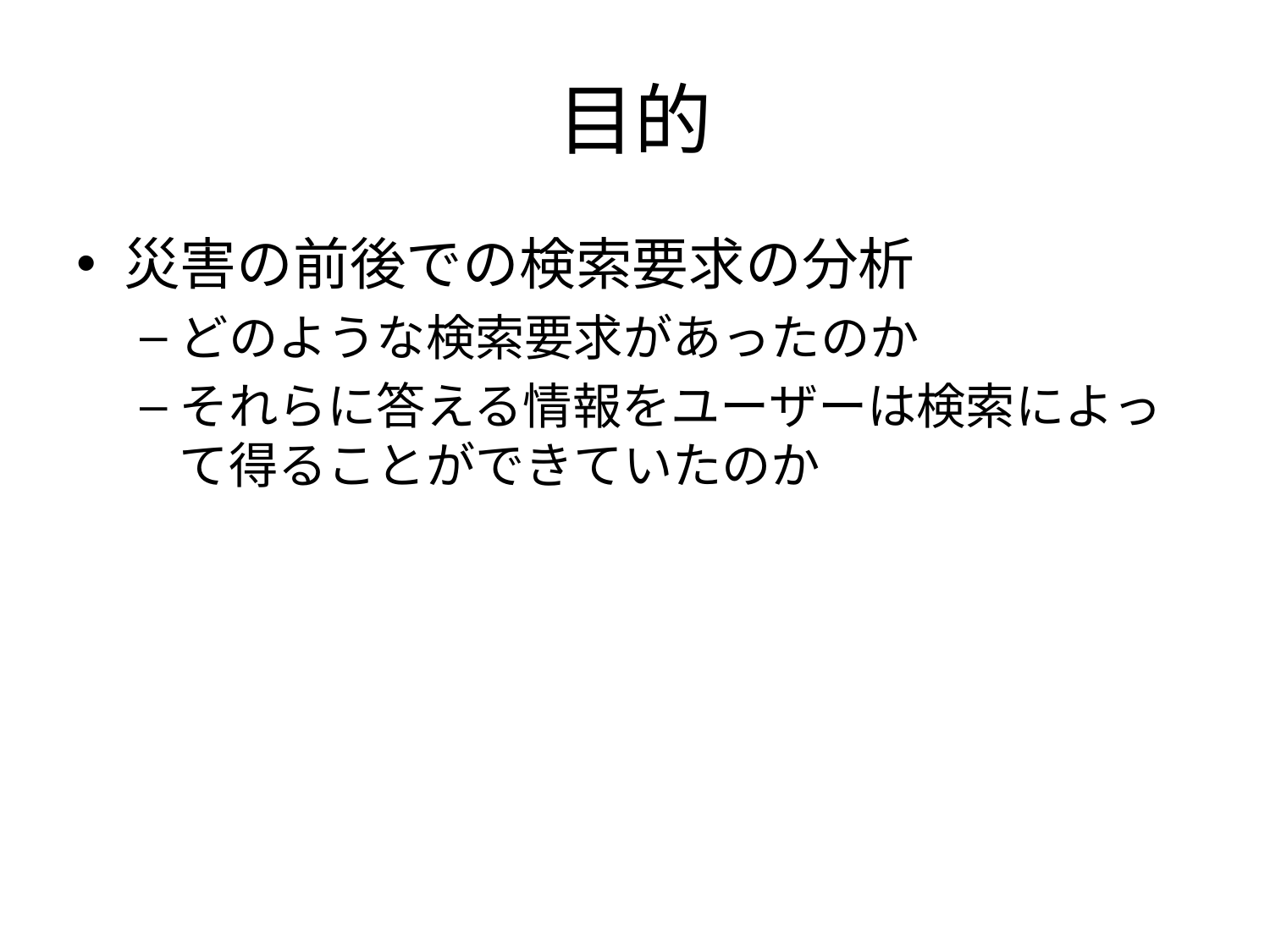

# 目的
災害の前後での検索要求の分析
どのような検索要求があったのか
それらに答える情報をユーザーは検索によって得ることができていたのか